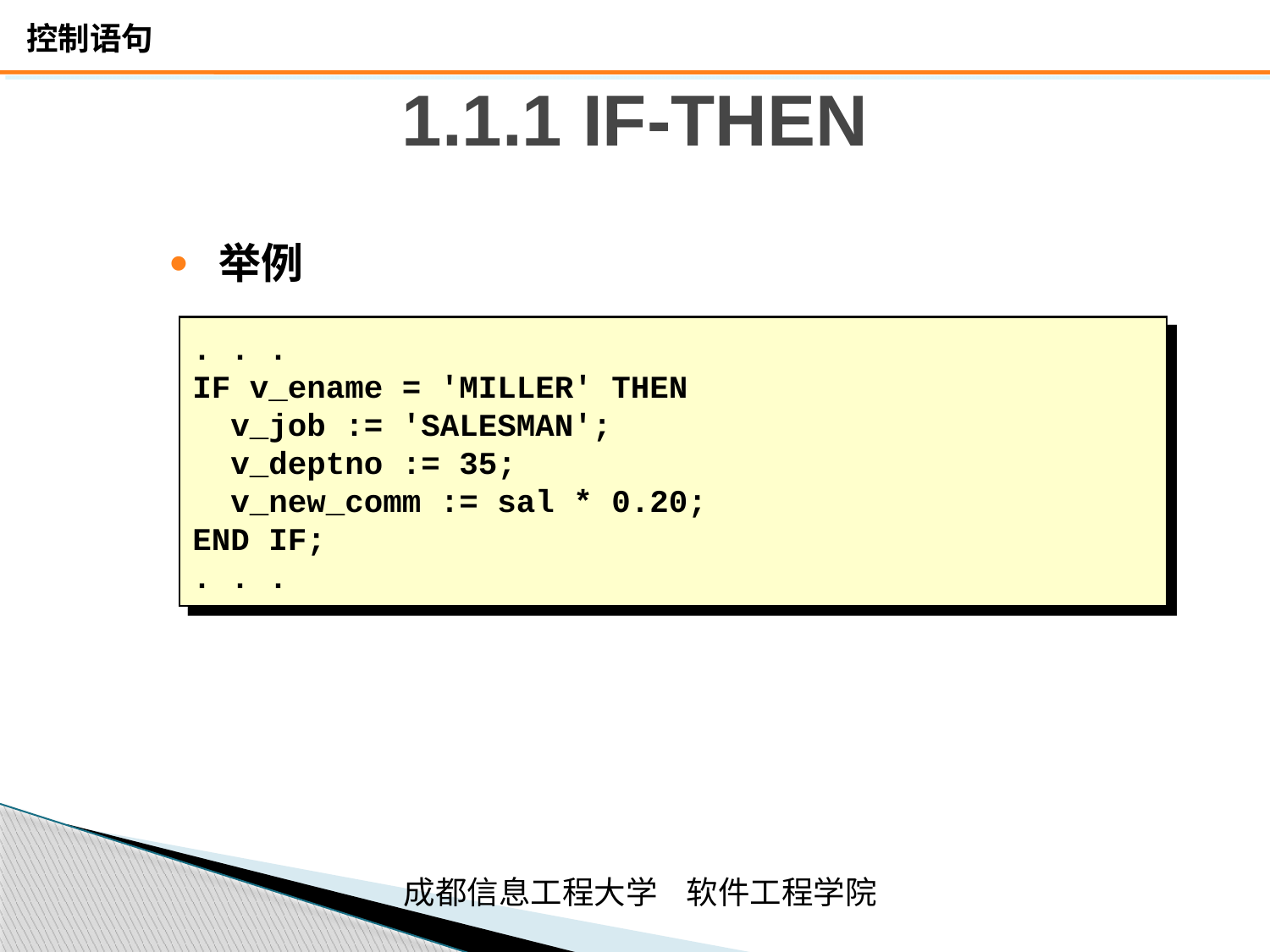

# 1.1.1 IF-THEN
 举例
. . .
IF v_ename = 'MILLER' THEN
  v_job := 'SALESMAN';
  v_deptno := 35;
  v_new_comm := sal * 0.20;
END IF;
. . .